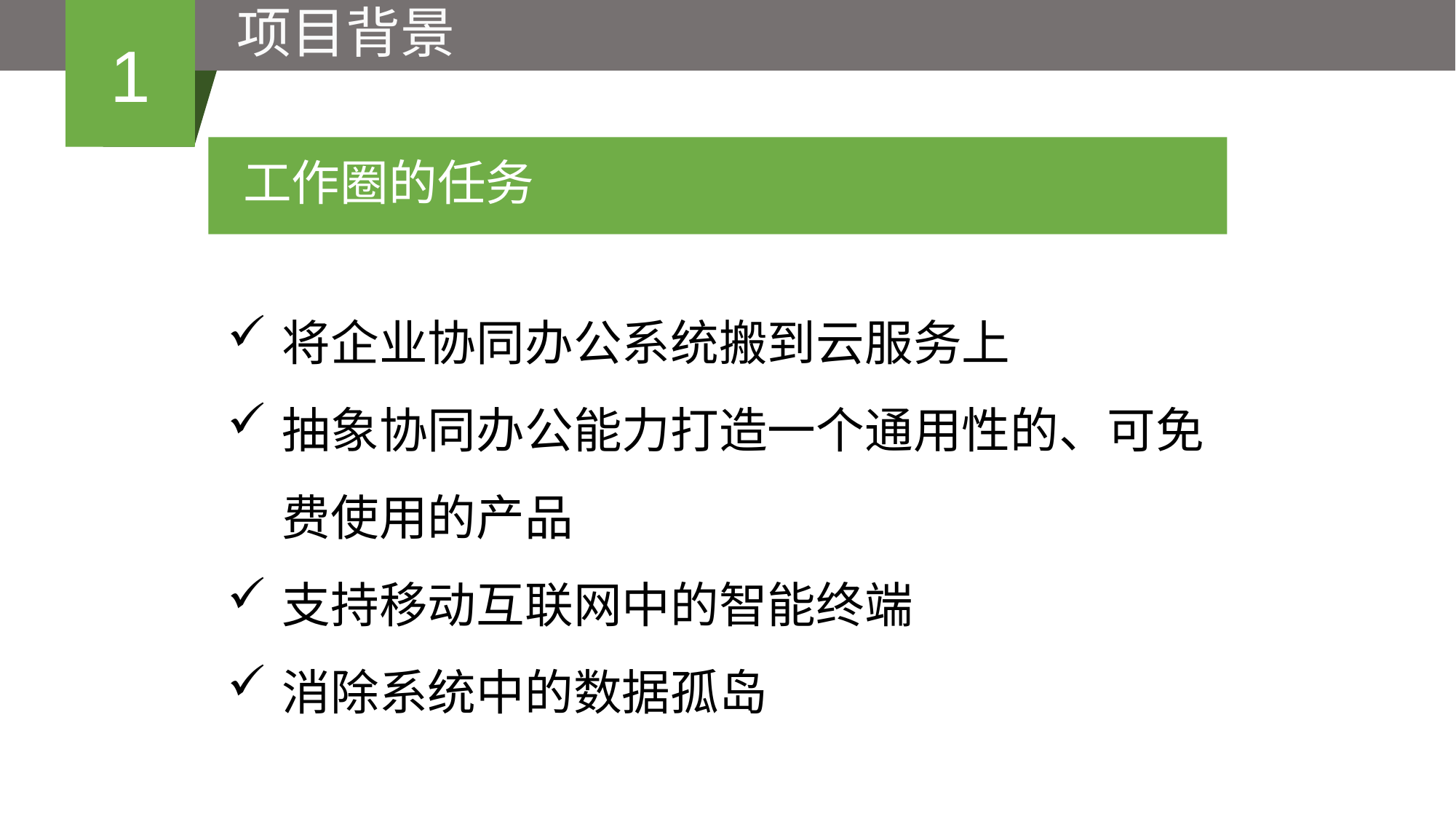

项目背景
1

工作圈的任务
将企业协同办公系统搬到云服务上
抽象协同办公能力打造一个通用性的、可免费使用的产品
支持移动互联网中的智能终端
消除系统中的数据孤岛
Click to edit